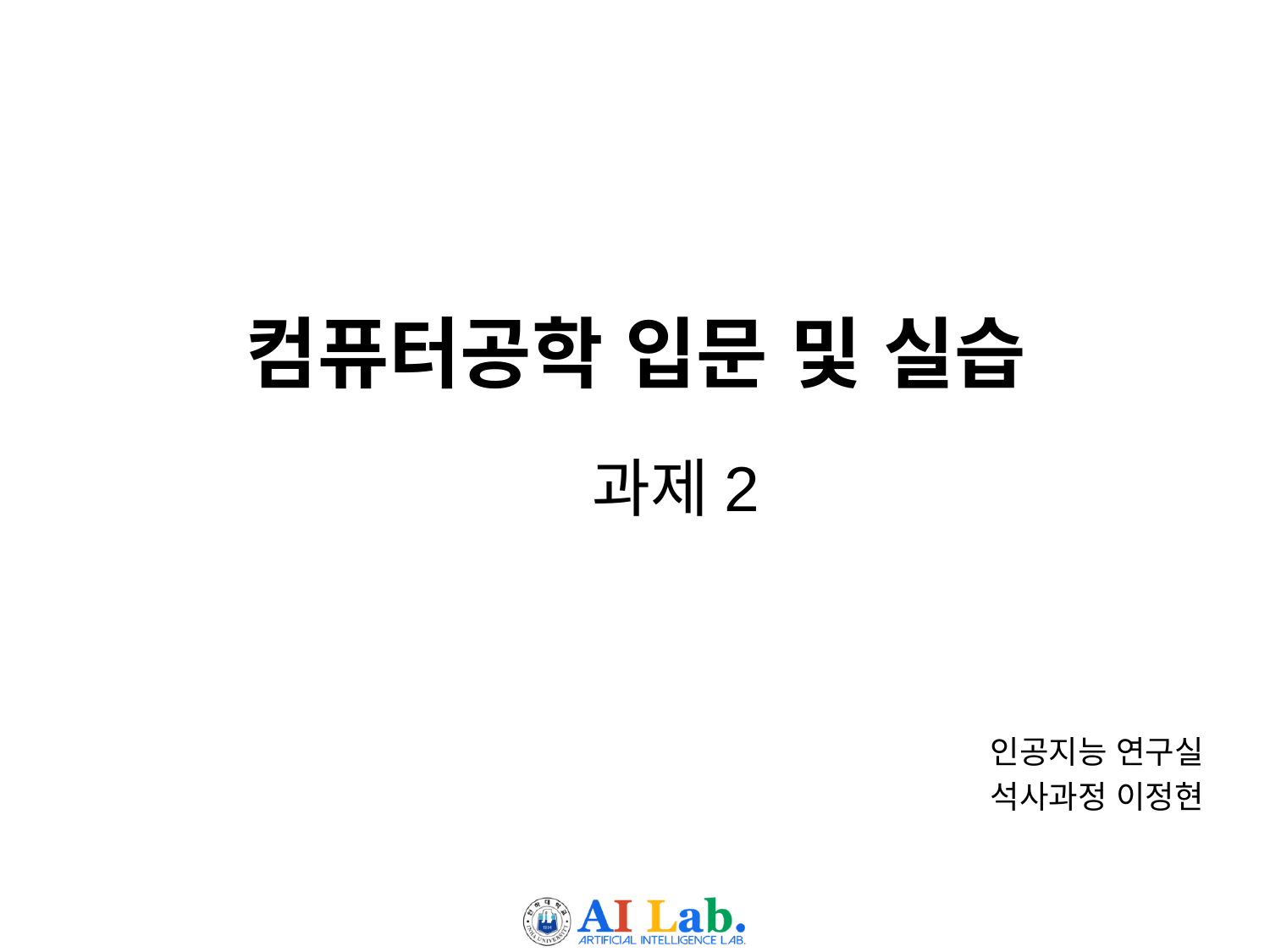

# 컴퓨터공학 입문 및 실습
과제2
인공지능 연구실
석사과정 이정현